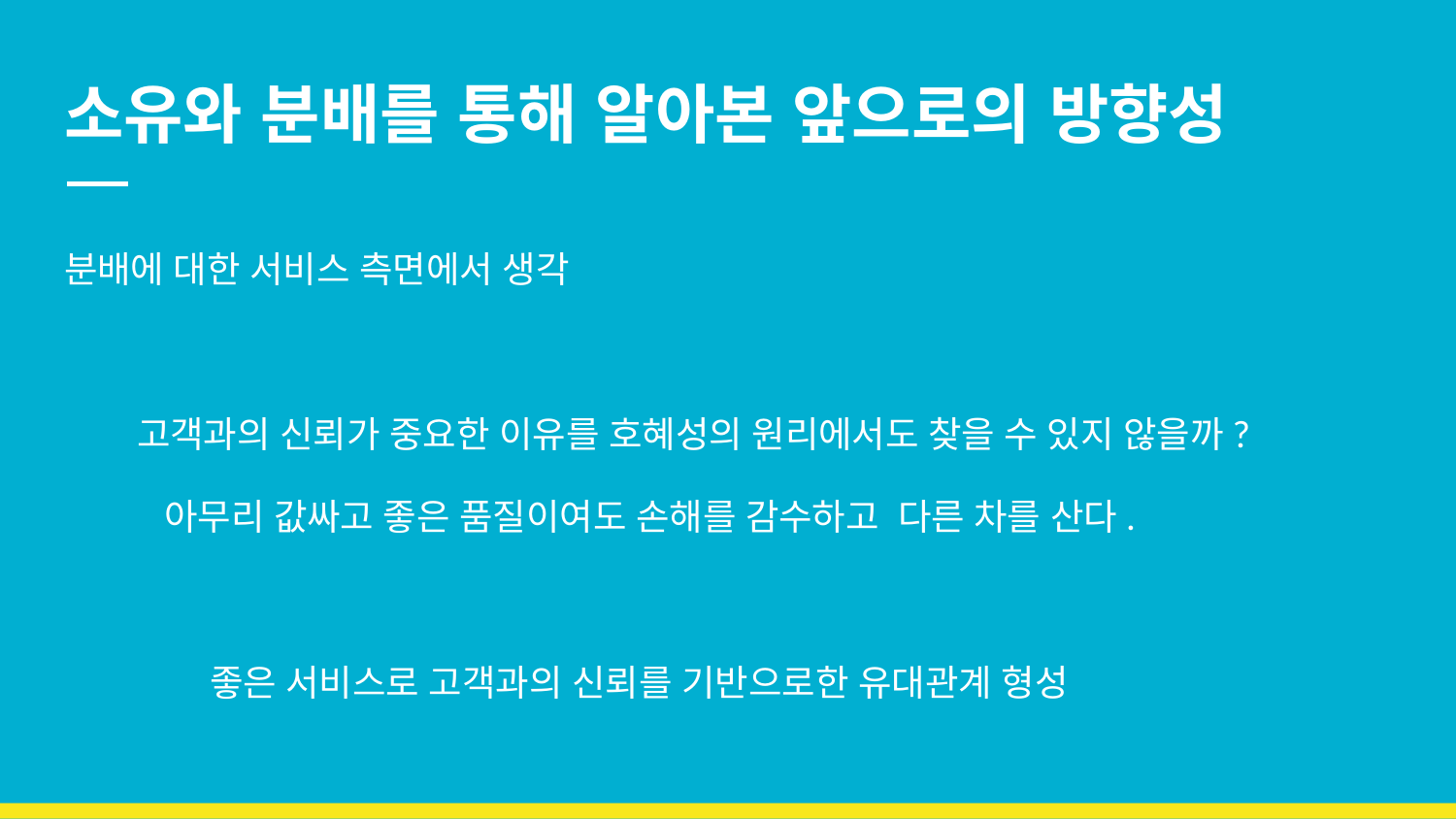

# 소유와 분배를 통해 알아본 앞으로의 방향성
분배에 대한 서비스 측면에서 생각

고객과의 신뢰가 중요한 이유를 호혜성의 원리에서도 찾을 수 있지 않을까?
  아무리 값싸고 좋은 품질이여도 손해를 감수하고  다른 차를 산다.

좋은 서비스로 고객과의 신뢰를 기반으로한 유대관계 형성